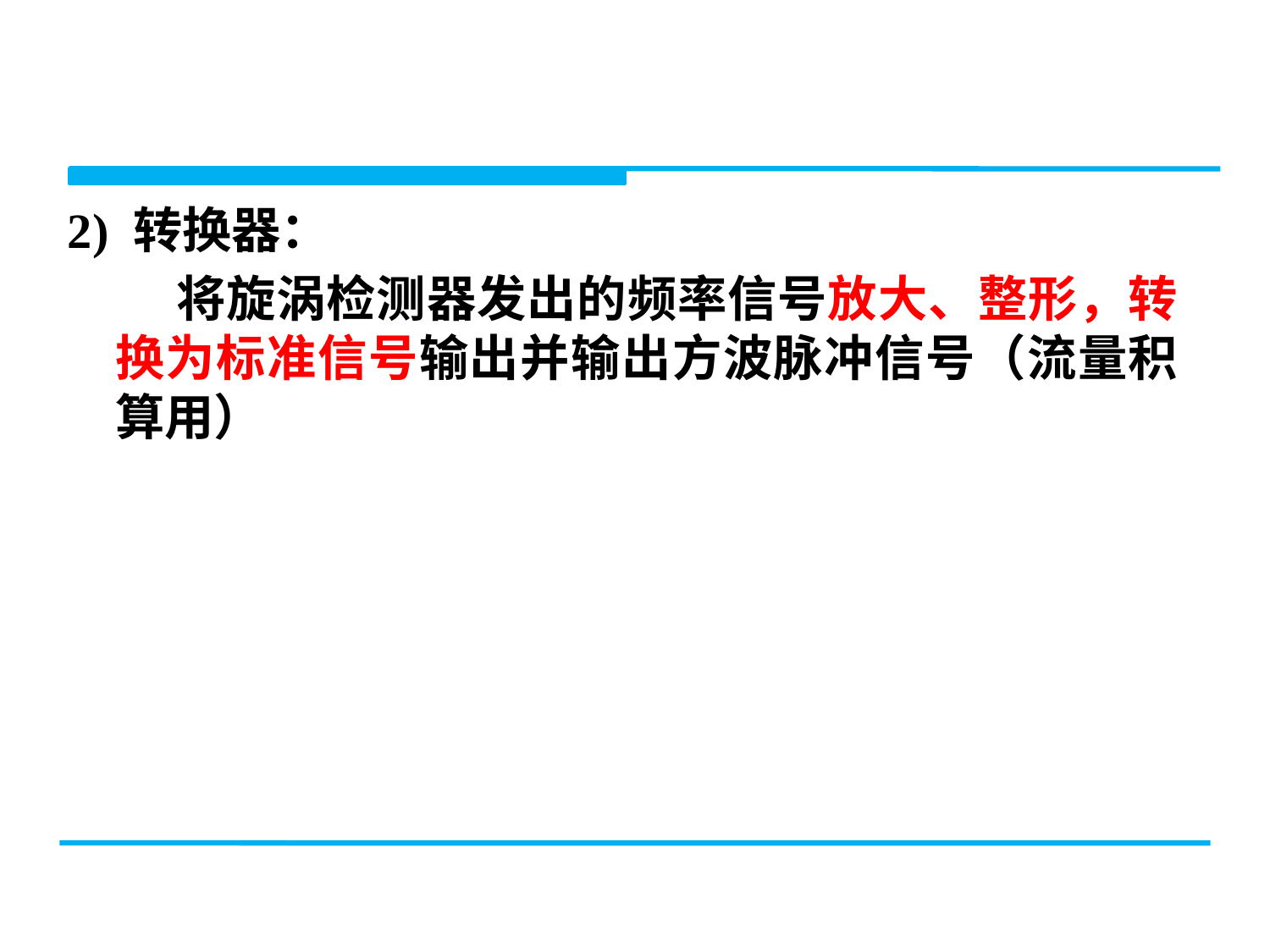

2) 转换器：
        将旋涡检测器发出的频率信号放大、整形，转换为标准信号输出并输出方波脉冲信号（流量积算用）